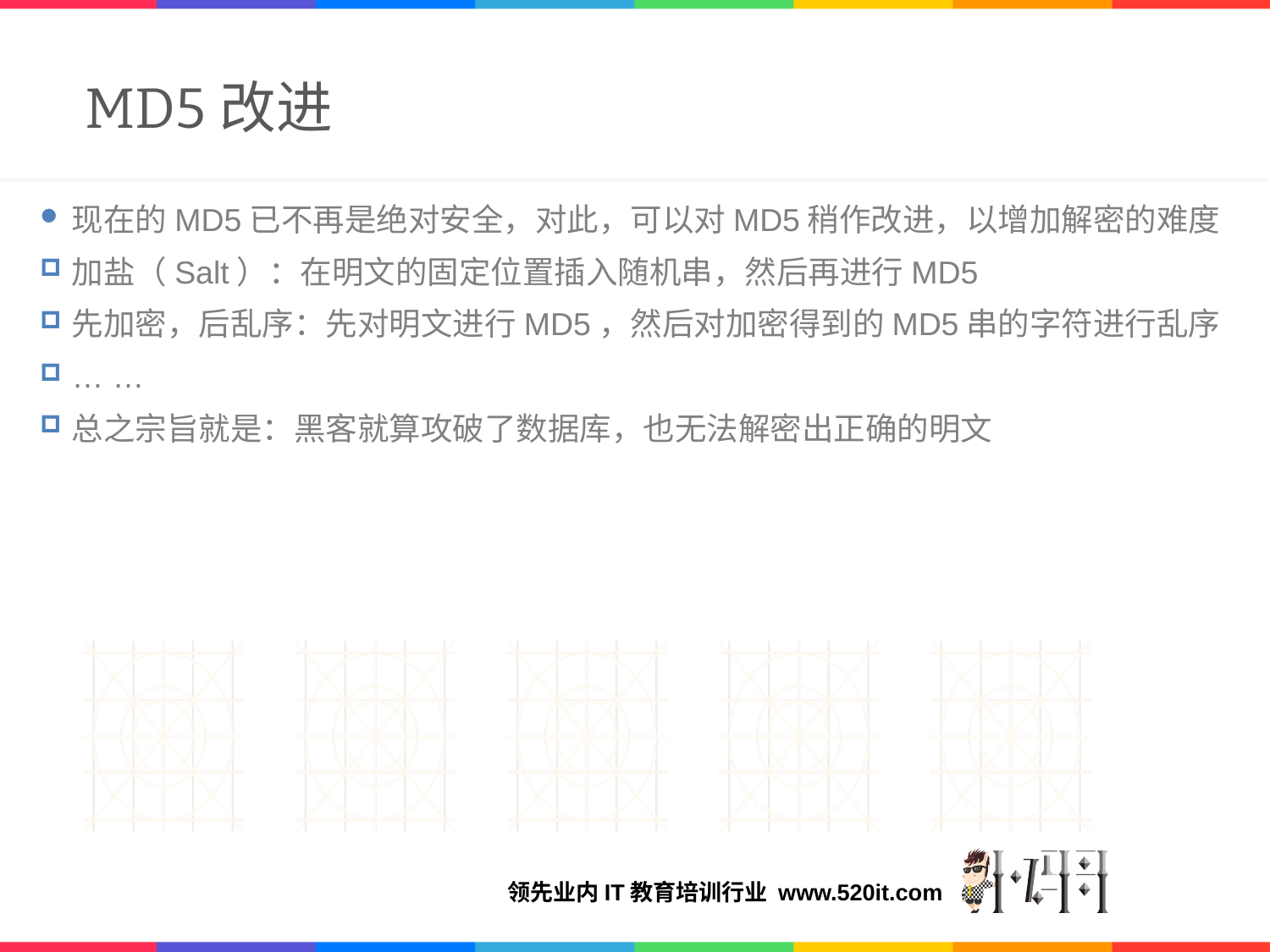

# MD5改进
现在的MD5已不再是绝对安全，对此，可以对MD5稍作改进，以增加解密的难度
加盐（Salt）：在明文的固定位置插入随机串，然后再进行MD5
先加密，后乱序：先对明文进行MD5，然后对加密得到的MD5串的字符进行乱序
… …
总之宗旨就是：黑客就算攻破了数据库，也无法解密出正确的明文